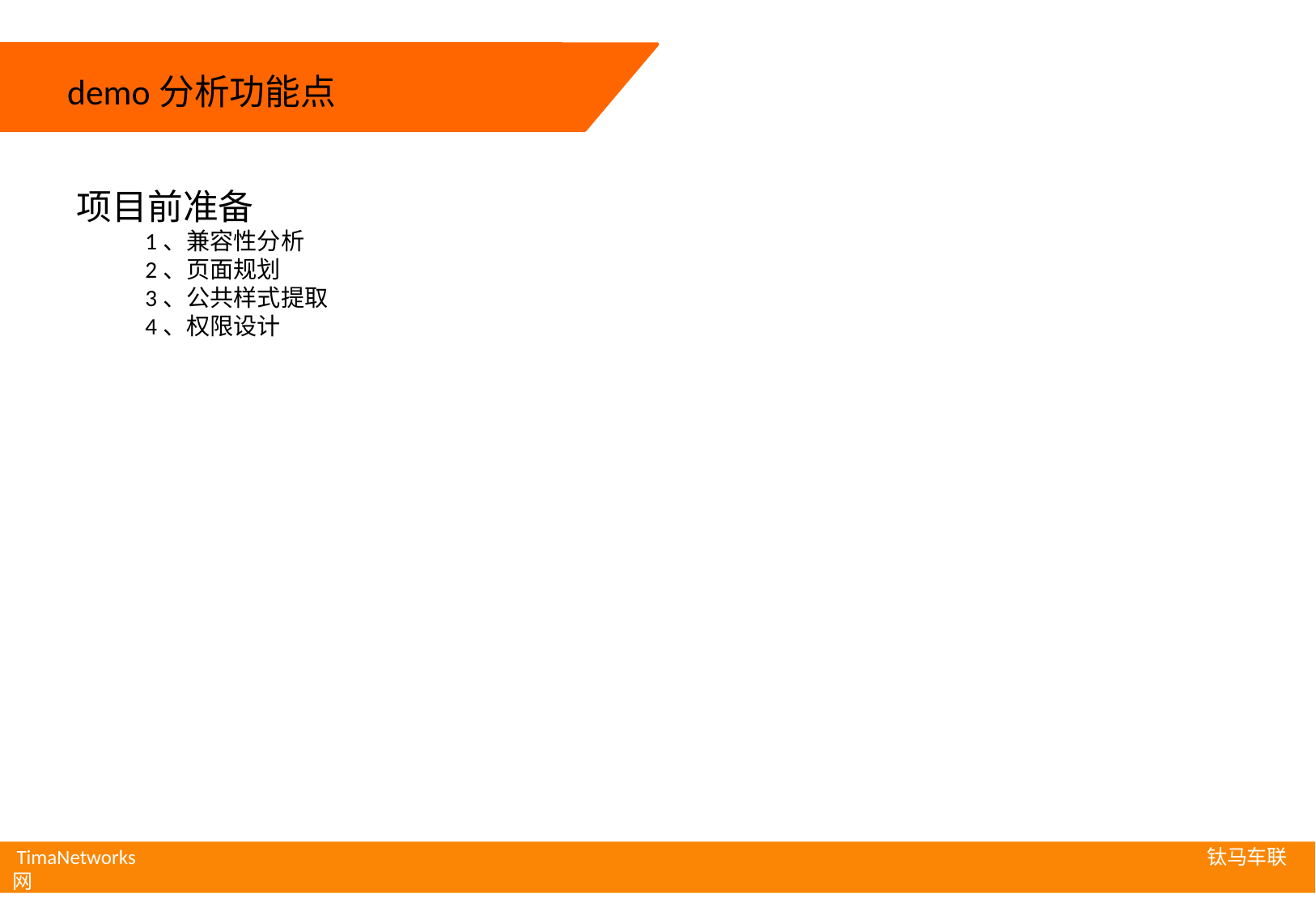

demo分析功能点
项目前准备
             1、兼容性分析
             2、页面规划
             3、公共样式提取
             4、权限设计
 TimaNetworks                                                                                                                                                                                                                                     钛马车联网